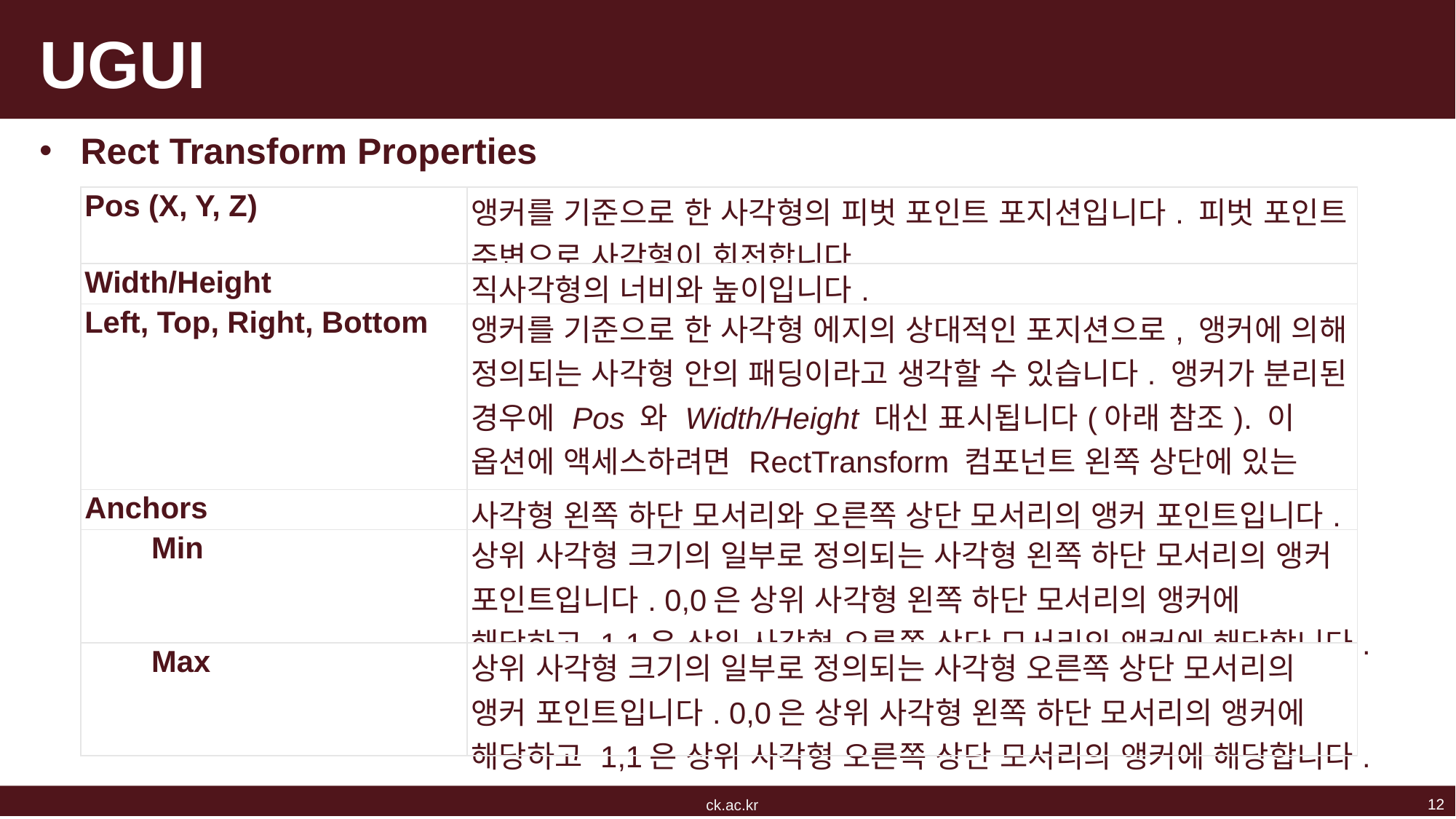

# UGUI
Rect Transform Properties

| Pos (X, Y, Z) | 앵커를 기준으로 한 사각형의 피벗 포인트 포지션입니다. 피벗 포인트 주변으로 사각형이 회전합니다. |
| --- | --- |
| Width/Height | 직사각형의 너비와 높이입니다. |
| Left, Top, Right, Bottom | 앵커를 기준으로 한 사각형 에지의 상대적인 포지션으로, 앵커에 의해 정의되는 사각형 안의 패딩이라고 생각할 수 있습니다. 앵커가 분리된 경우에 Pos 와 Width/Height 대신 표시됩니다(아래 참조). 이 옵션에 액세스하려면 RectTransform 컴포넌트 왼쪽 상단에 있는 Anchor Presets 상자를 클릭하십시오. |
| Anchors | 사각형 왼쪽 하단 모서리와 오른쪽 상단 모서리의 앵커 포인트입니다. |
| Min | 상위 사각형 크기의 일부로 정의되는 사각형 왼쪽 하단 모서리의 앵커 포인트입니다. 0,0은 상위 사각형 왼쪽 하단 모서리의 앵커에 해당하고 1,1은 상위 사각형 오른쪽 상단 모서리의 앵커에 해당합니다. |
| Max | 상위 사각형 크기의 일부로 정의되는 사각형 오른쪽 상단 모서리의 앵커 포인트입니다. 0,0은 상위 사각형 왼쪽 하단 모서리의 앵커에 해당하고 1,1은 상위 사각형 오른쪽 상단 모서리의 앵커에 해당합니다. |
12
ck.ac.kr